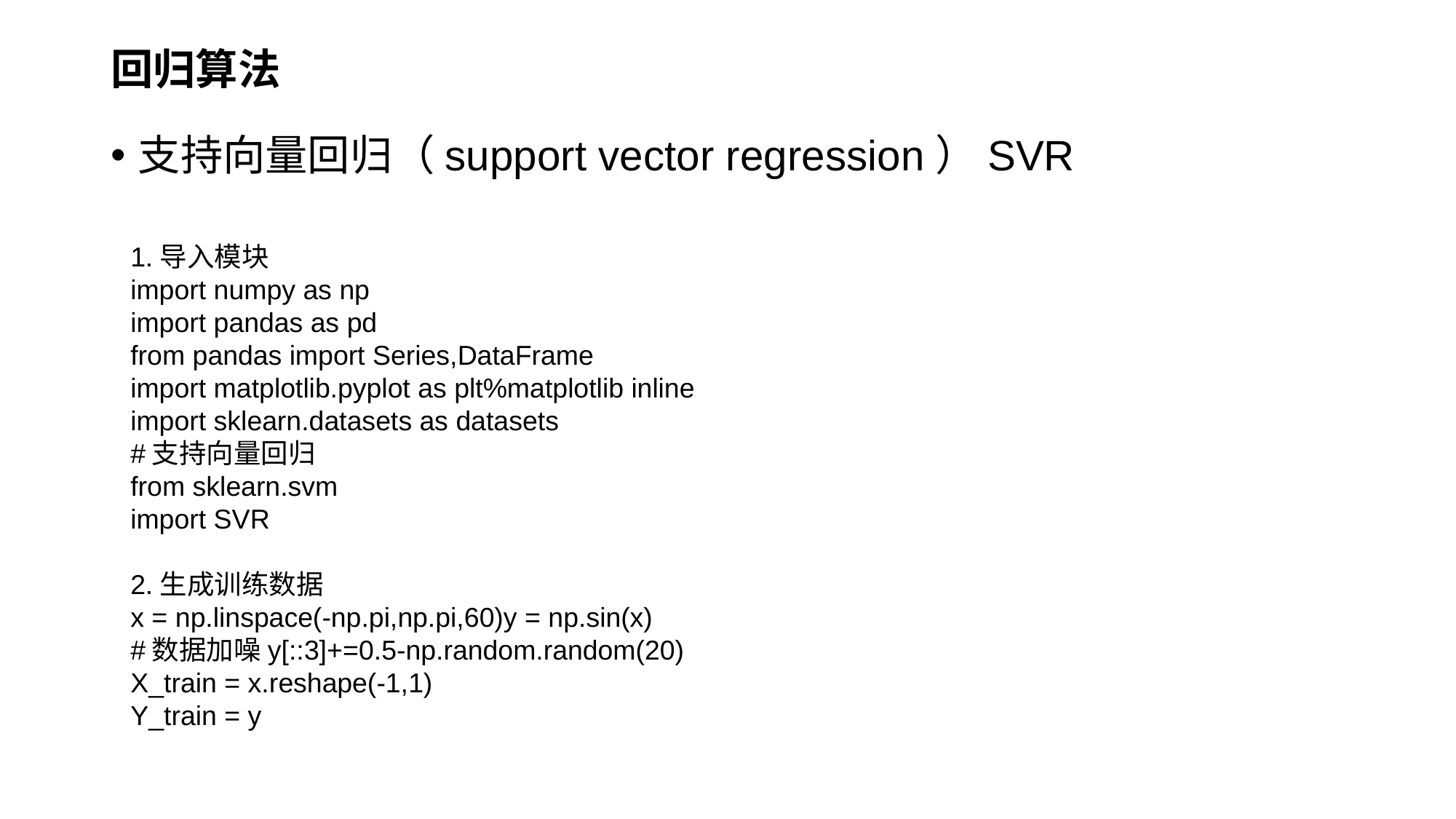

# 回归算法
支持向量回归（support vector regression）SVR

1.导入模块
import numpy as np
import pandas as pd
from pandas import Series,DataFrame
import matplotlib.pyplot as plt%matplotlib inline
import sklearn.datasets as datasets
#支持向量回归
from sklearn.svm
import SVR

2.生成训练数据
x = np.linspace(-np.pi,np.pi,60)y = np.sin(x)
#数据加噪y[::3]+=0.5-np.random.random(20)
X_train = x.reshape(-1,1)
Y_train = y